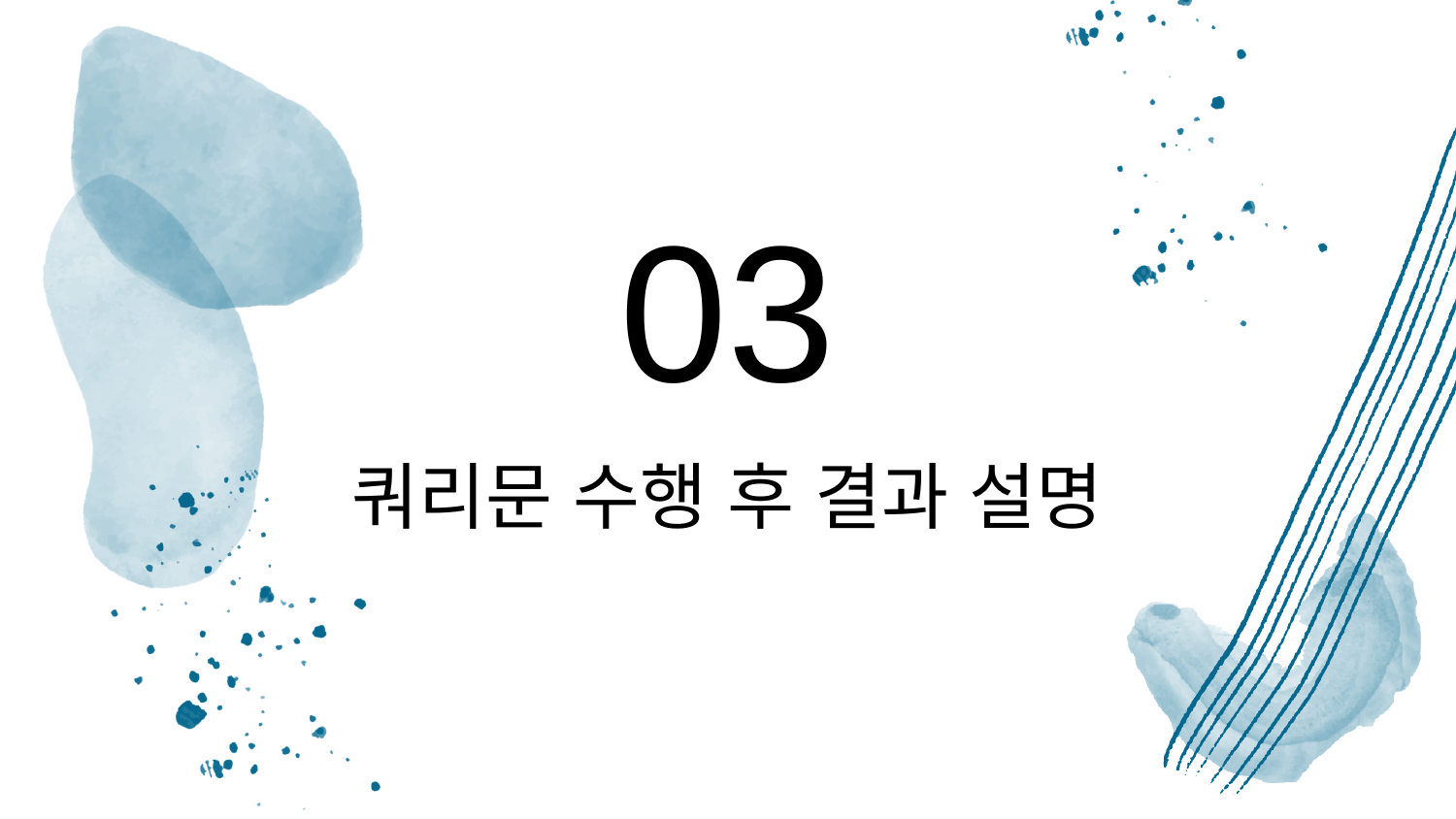

03
# 쿼리문 수행 후 결과 설명